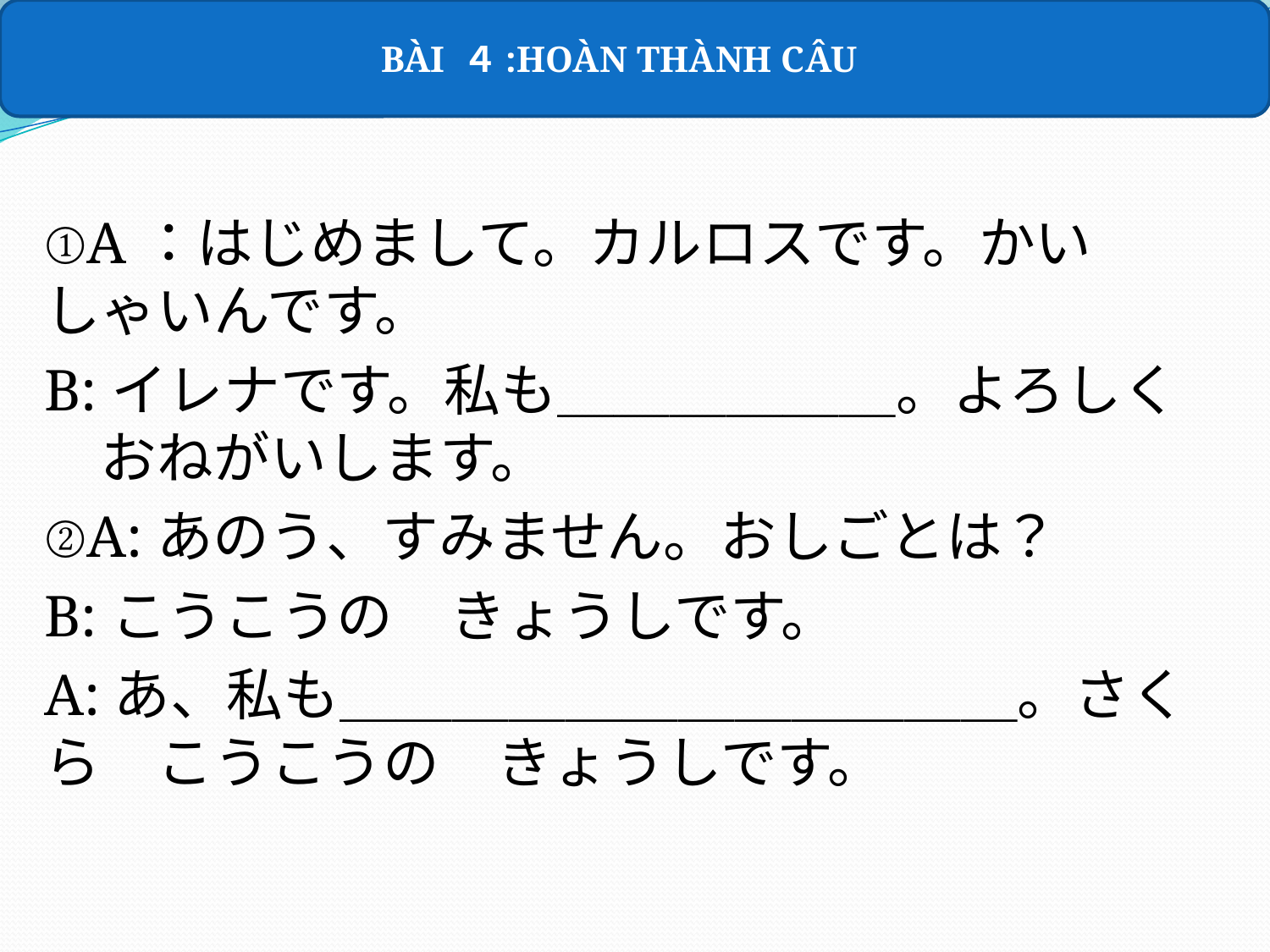

BÀI ４:HOÀN THÀNH CÂU
①A：はじめまして。カルロスです。かいしゃいんです。
B:イレナです。私も＿＿＿＿＿＿。よろしく　おねがいします。
②A:あのう、すみません。おしごとは？
B:こうこうの　きょうしです。
A:あ、私も＿＿＿＿＿＿＿＿＿＿＿＿。さくら　こうこうの　きょうしです。